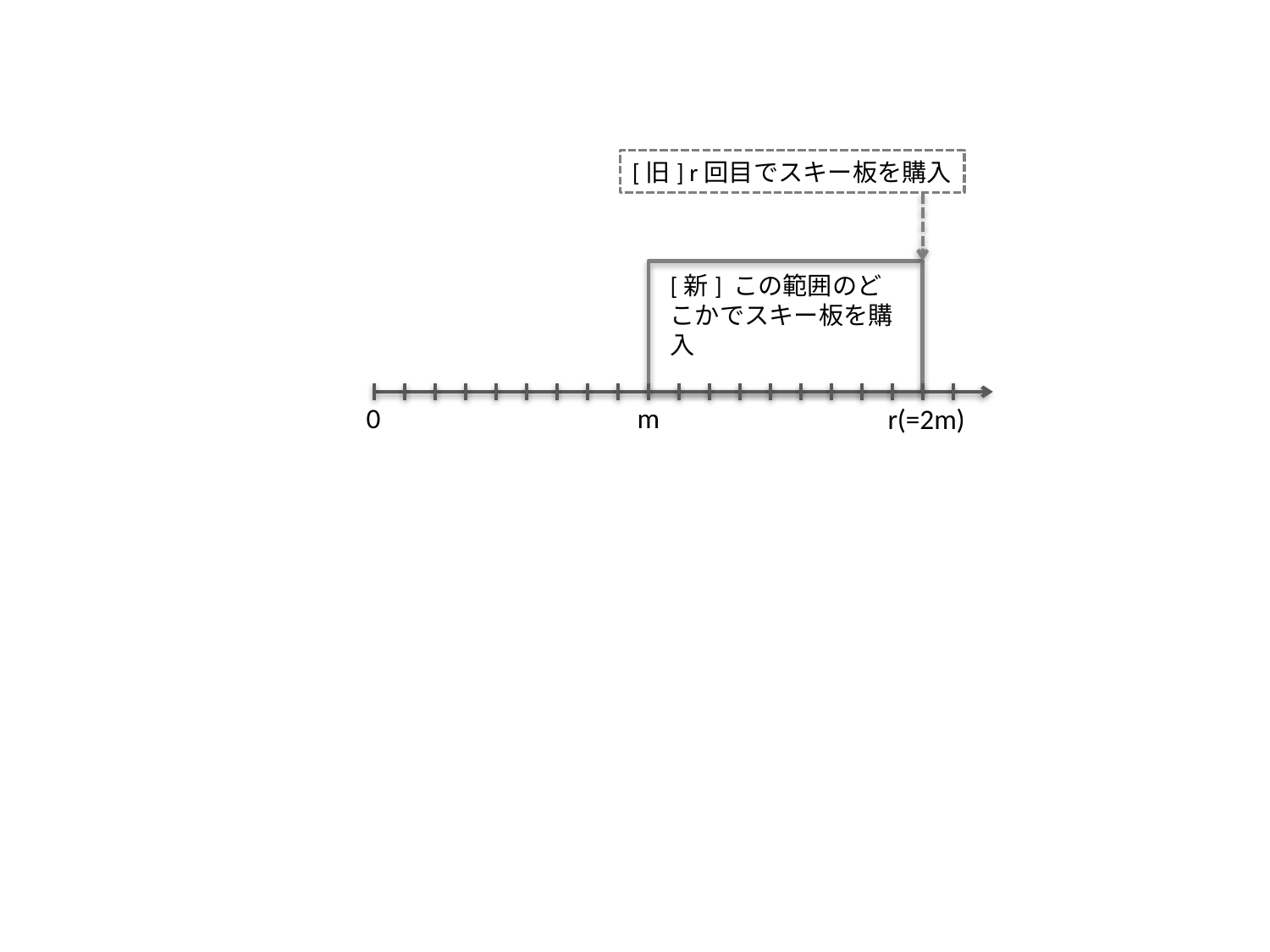

[旧] r回目でスキー板を購入

[新] この範囲のどこかでスキー板を購入
m
0
r(=2m)